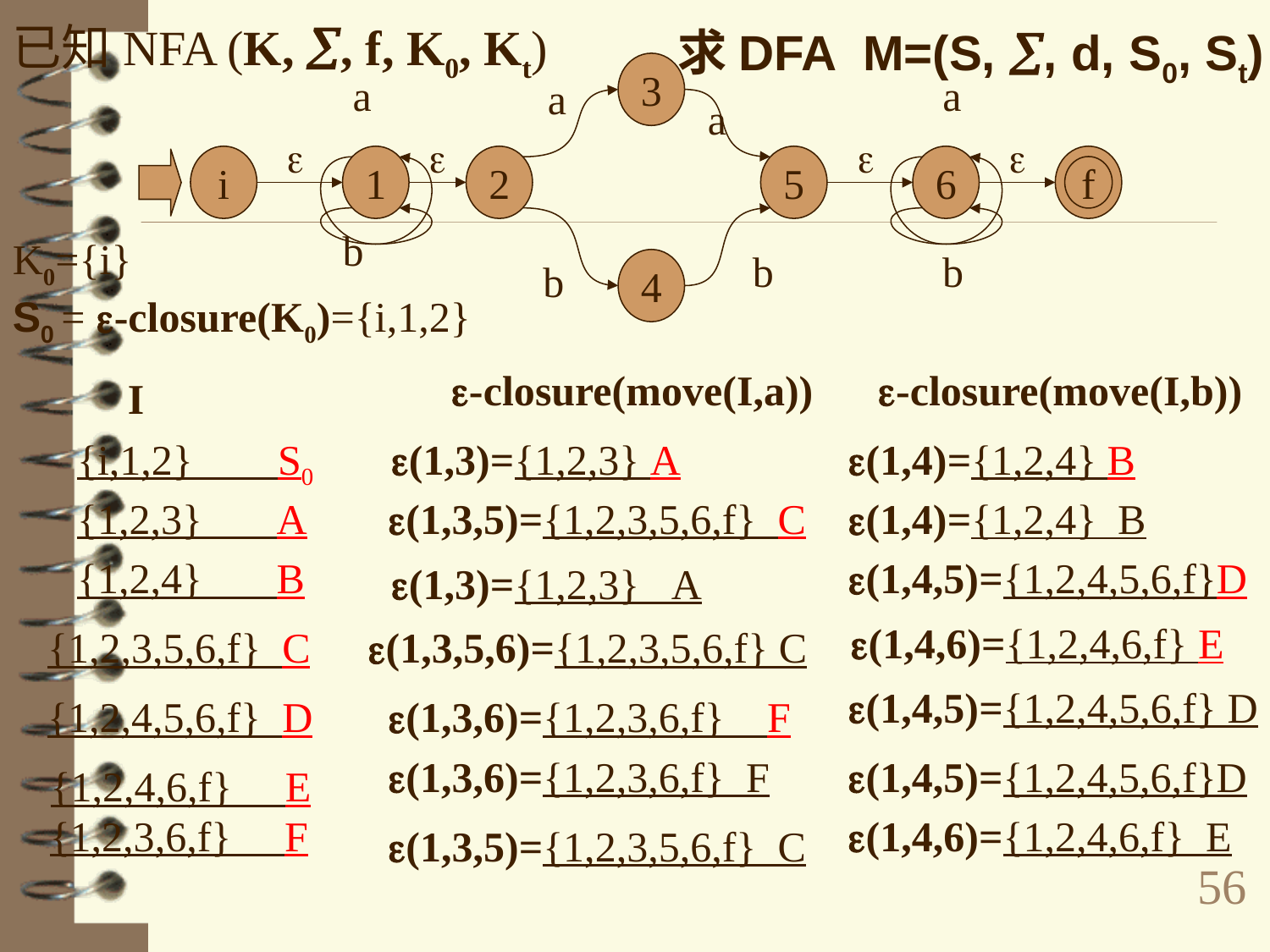

已知NFA (K, ∑, f, K0, Kt)
求DFA  M=(S, ∑, d, S0, St)
3
a
a
a
a
ε
ε
ε
ε
i
1
2
5
6

f
b
b
b
b
4

K0={i}
S0 = ε-closure(K0)={i,1,2}

ε-closure(move(I,a))
ε-closure(move(I,b))
I
{i,1,2}        S0
ε(1,3)={1,2,3} A
ε(1,4)={1,2,4} B
{1,2,3}       A
ε(1,3,5)={1,2,3,5,6,f}  C
ε(1,4)={1,2,4}  B
{1,2,4}       B
ε(1,4,5)={1,2,4,5,6,f}D
ε(1,3)={1,2,3}   A
ε(1,4,6)={1,2,4,6,f} E
{1,2,3,5,6,f}  C
ε(1,3,5,6)={1,2,3,5,6,f} C
ε(1,4,5)={1,2,4,5,6,f} D
{1,2,4,5,6,f}  D
ε(1,3,6)={1,2,3,6,f}    F
ε(1,3,6)={1,2,3,6,f}  F
ε(1,4,5)={1,2,4,5,6,f}D
{1,2,4,6,f}     E
{1,2,3,6,f}     F
ε(1,4,6)={1,2,4,6,f}  E
ε(1,3,5)={1,2,3,5,6,f}  C
56